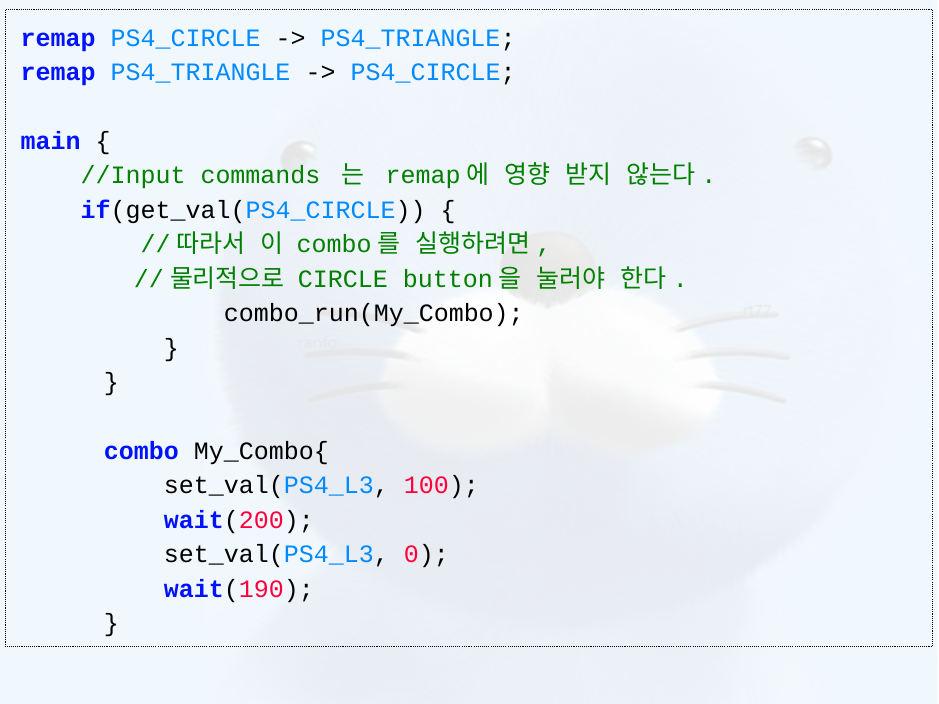

remap PS4_CIRCLE -> PS4_TRIANGLE;
remap PS4_TRIANGLE -> PS4_CIRCLE;

main {
    //Input commands 는 remap에 영향 받지 않는다.
    if(get_val(PS4_CIRCLE)) {
        //따라서 이 combo를 실행하려면,
  //물리적으로 CIRCLE button을 눌러야 한다.
        combo_run(My_Combo);
    }
}

combo My_Combo{
    set_val(PS4_L3, 100);
    wait(200);
    set_val(PS4_L3, 0);
    wait(190);
}